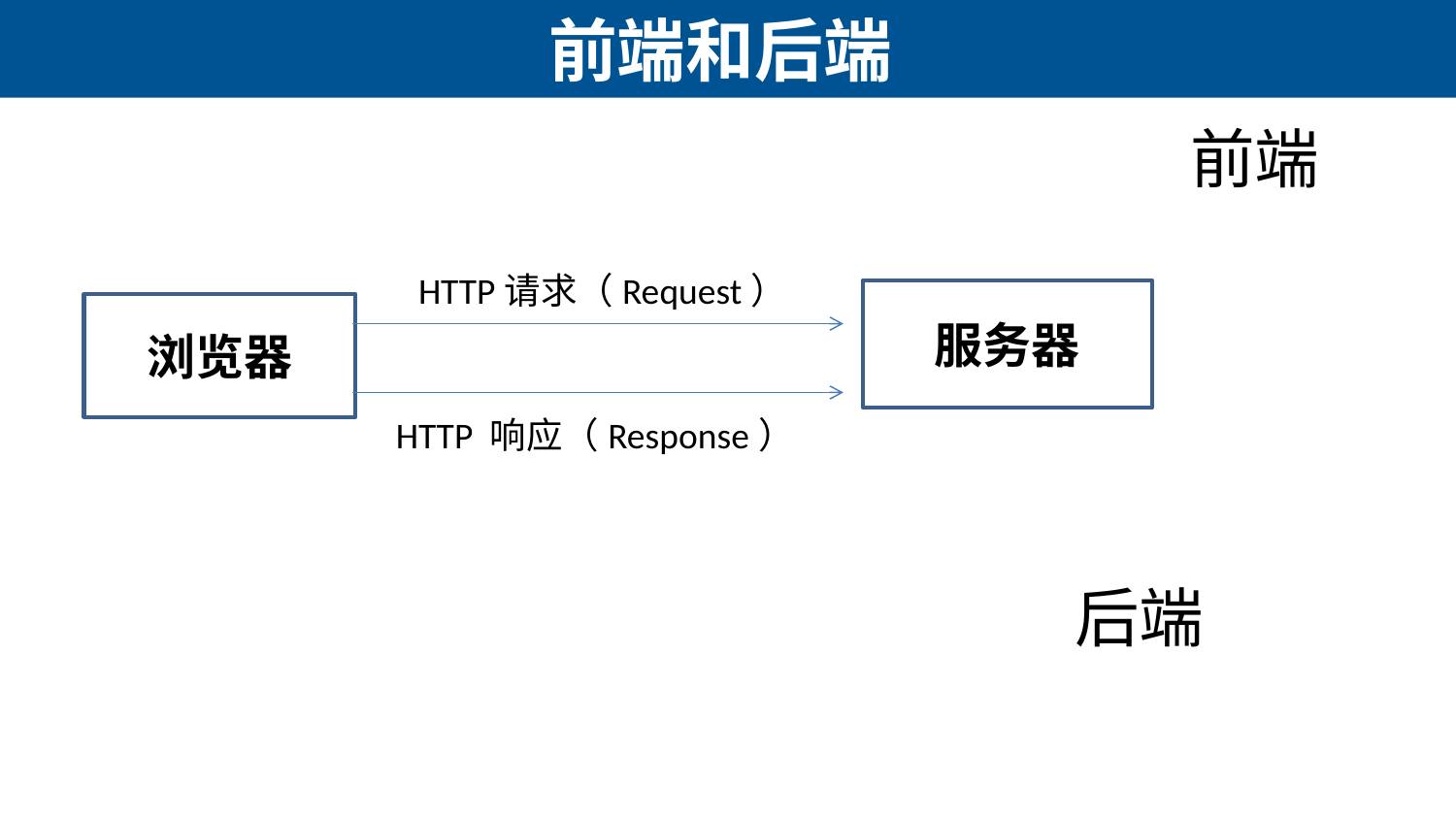

# 前端和后端
前端
HTTP请求（Request）
服务器
浏览器
HTTP 响应（Response）
后端